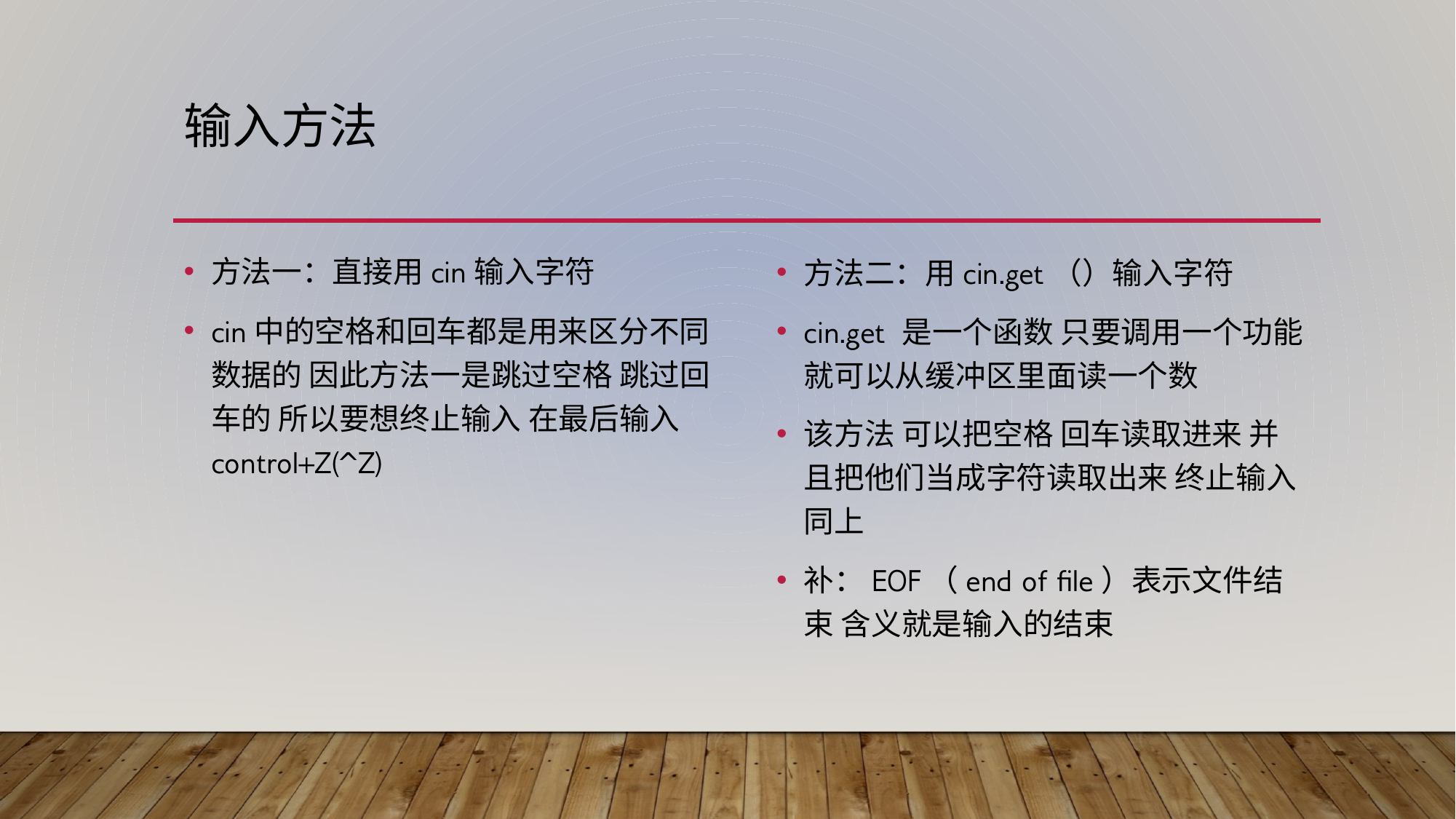

# 输入方法
方法一：直接用cin输入字符
cin中的空格和回车都是用来区分不同数据的 因此方法一是跳过空格 跳过回车的 所以要想终止输入 在最后输入 control+Z(^Z)

方法二：用cin.get（）输入字符
cin.get 是一个函数 只要调用一个功能 就可以从缓冲区里面读一个数
该方法 可以把空格 回车读取进来 并且把他们当成字符读取出来 终止输入 同上
补：EOF（end of file）表示文件结束 含义就是输入的结束